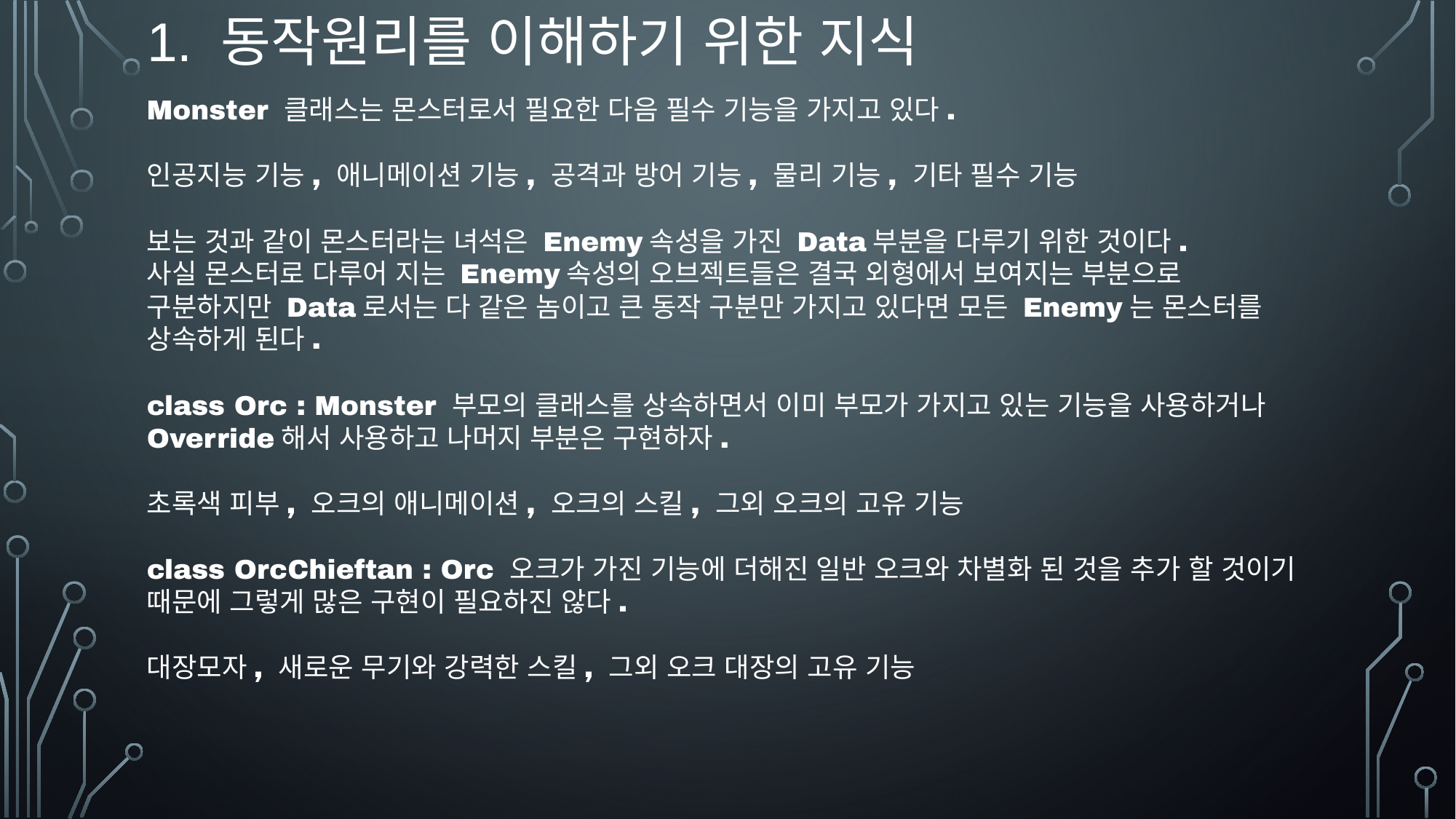

# 1. 동작원리를 이해하기 위한 지식
Monster 클래스는 몬스터로서 필요한 다음 필수 기능을 가지고 있다.

인공지능 기능, 애니메이션 기능, 공격과 방어 기능, 물리 기능, 기타 필수 기능

보는 것과 같이 몬스터라는 녀석은 Enemy속성을 가진 Data부분을 다루기 위한 것이다.
사실 몬스터로 다루어 지는 Enemy속성의 오브젝트들은 결국 외형에서 보여지는 부분으로 구분하지만 Data로서는 다 같은 놈이고 큰 동작 구분만 가지고 있다면 모든 Enemy는 몬스터를 상속하게 된다.

class Orc : Monster 부모의 클래스를 상속하면서 이미 부모가 가지고 있는 기능을 사용하거나 Override해서 사용하고 나머지 부분은 구현하자.

초록색 피부, 오크의 애니메이션, 오크의 스킬, 그외 오크의 고유 기능

class OrcChieftan : Orc 오크가 가진 기능에 더해진 일반 오크와 차별화 된 것을 추가 할 것이기 때문에 그렇게 많은 구현이 필요하진 않다.

대장모자, 새로운 무기와 강력한 스킬, 그외 오크 대장의 고유 기능